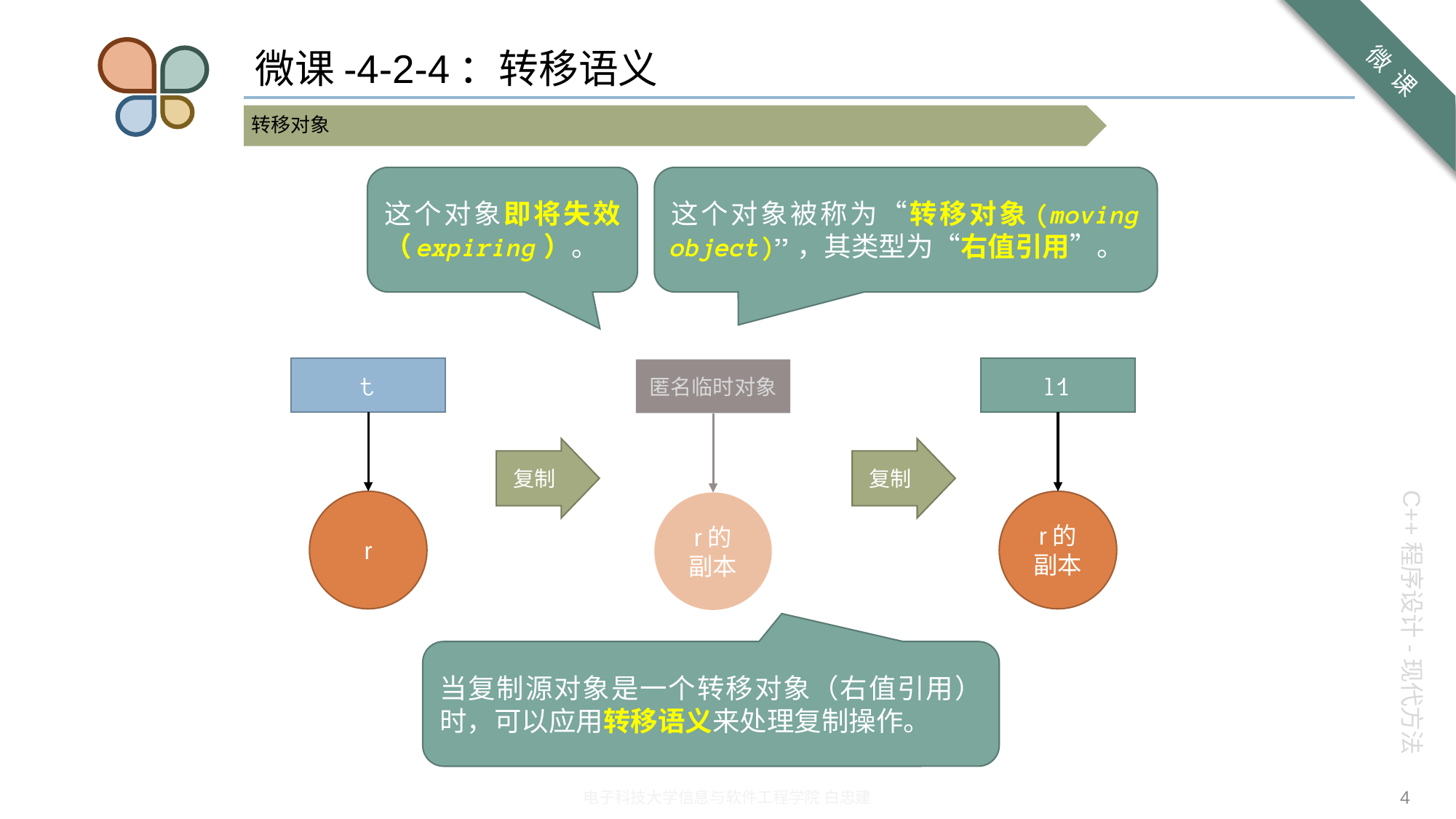

# 微课-4-2-4：转移语义
转移对象
这个对象即将失效（expiring）。
这个对象被称为“转移对象(moving object)”，其类型为“右值引用”。
t
r
l1
r的副本
匿名临时对象
r的副本
复制
复制
当复制源对象是一个转移对象（右值引用）时，可以应用转移语义来处理复制操作。
4